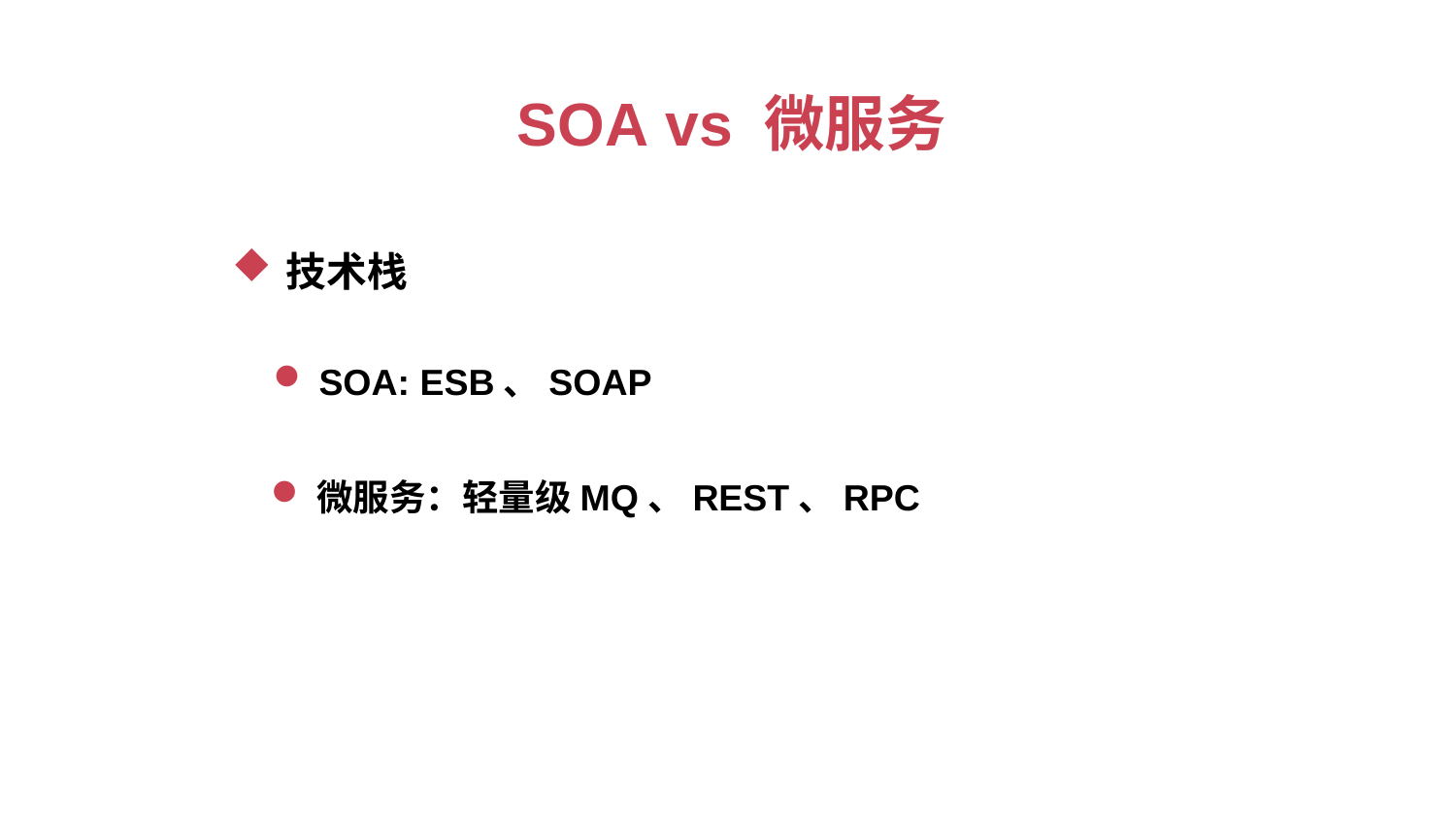

SOA vs 微服务
技术栈
SOA: ESB、SOAP
微服务：轻量级MQ、REST、RPC